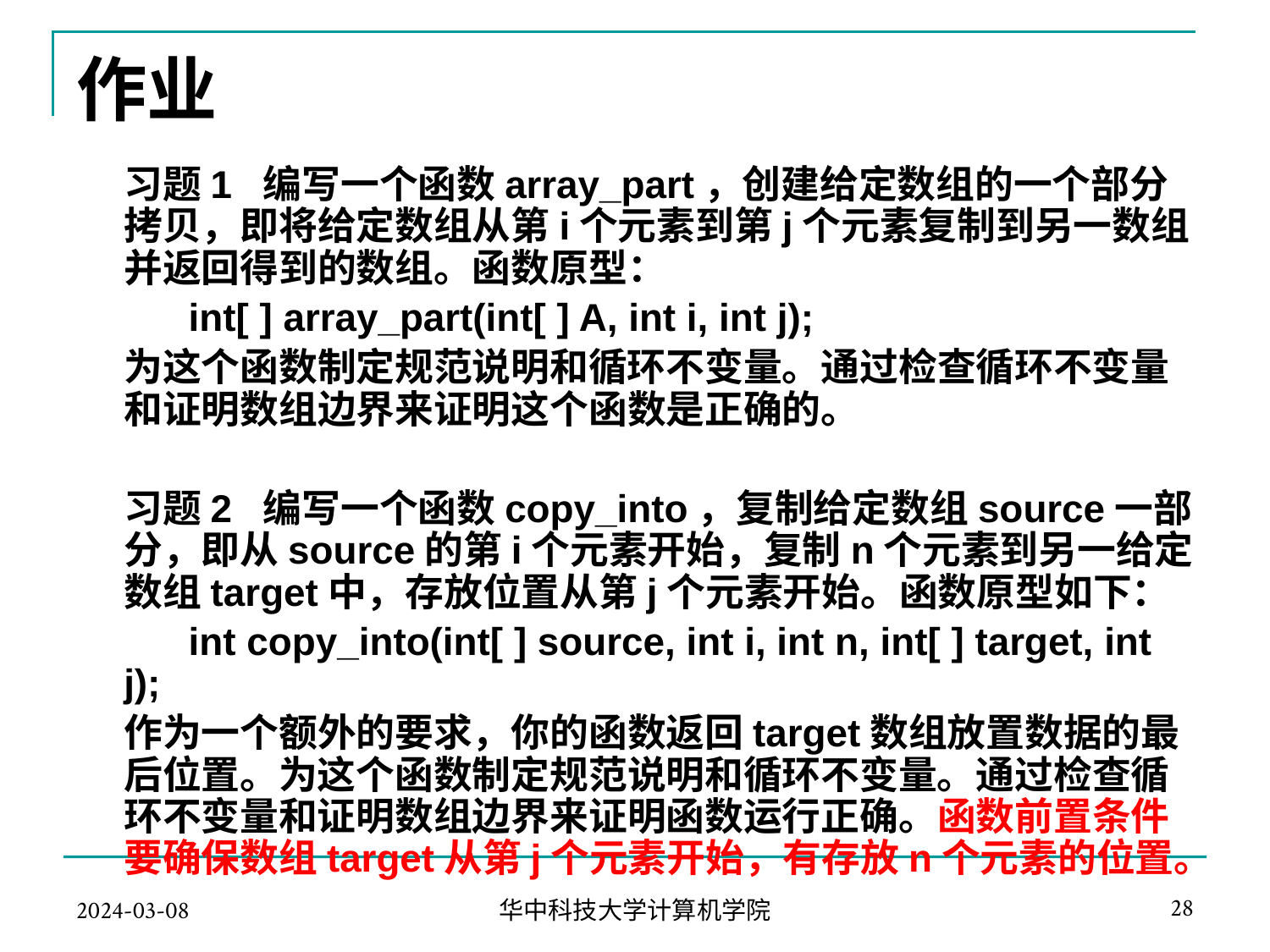

# 作业
	习题1  编写一个函数array_part，创建给定数组的一个部分拷贝，即将给定数组从第i个元素到第j个元素复制到另一数组并返回得到的数组。函数原型：
	      int[ ] array_part(int[ ] A, int i, int j);
	为这个函数制定规范说明和循环不变量。通过检查循环不变量和证明数组边界来证明这个函数是正确的。

	习题2  编写一个函数copy_into，复制给定数组source一部分，即从source的第i个元素开始，复制n个元素到另一给定数组target中，存放位置从第j个元素开始。函数原型如下：
	      int copy_into(int[ ] source, int i, int n, int[ ] target, int j);
	作为一个额外的要求，你的函数返回target数组放置数据的最后位置。为这个函数制定规范说明和循环不变量。通过检查循环不变量和证明数组边界来证明函数运行正确。函数前置条件要确保数组target从第j个元素开始，有存放n个元素的位置。
2024-03-08
28
华中科技大学计算机学院